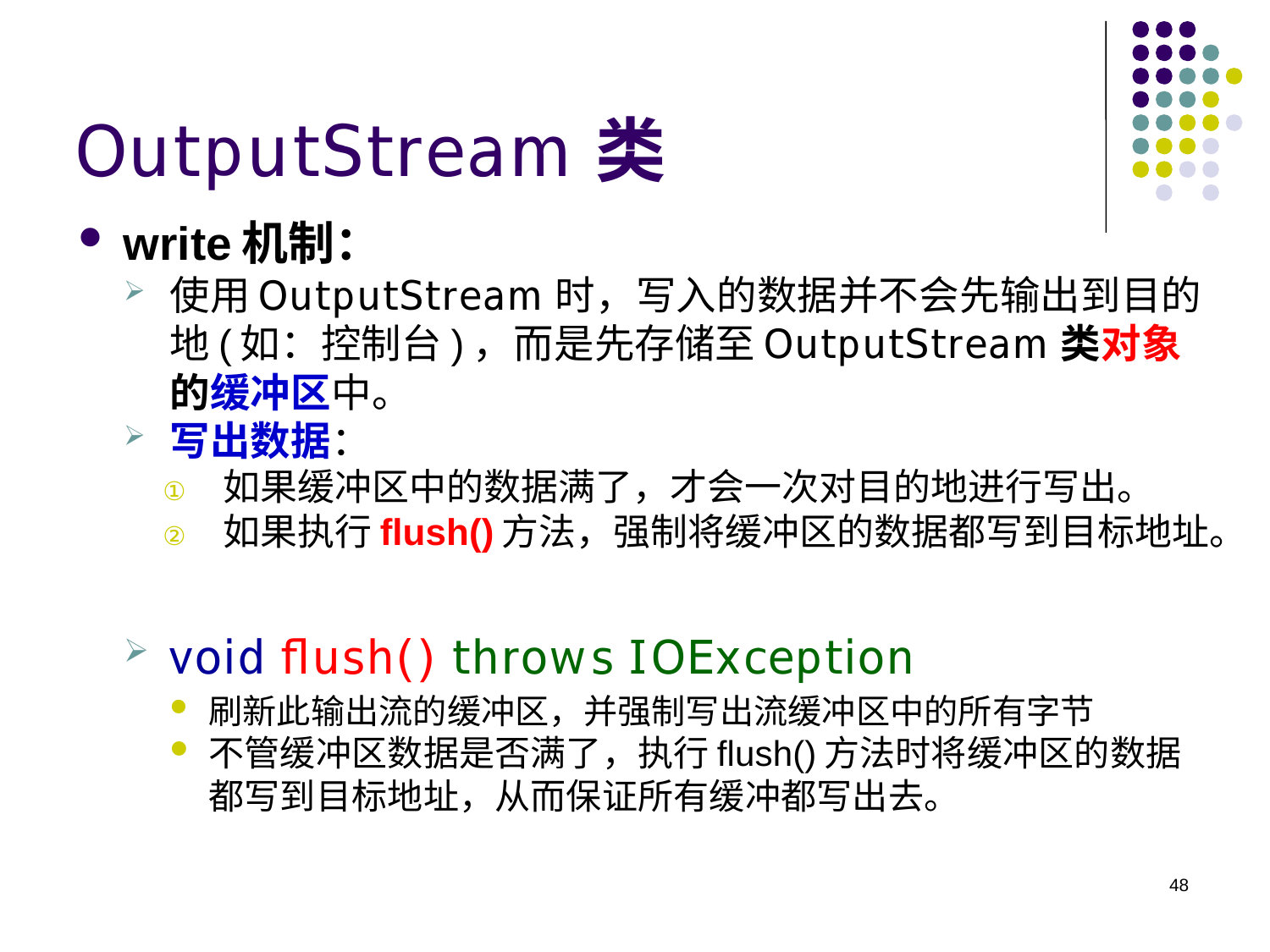

# OutputStream类
write机制：
使用OutputStream时，写入的数据并不会先输出到目的地(如：控制台)，而是先存储至OutputStream类对象的缓冲区中。
写出数据：
如果缓冲区中的数据满了，才会一次对目的地进行写出。
如果执行flush()方法，强制将缓冲区的数据都写到目标地址。

void flush() throws IOException
刷新此输出流的缓冲区，并强制写出流缓冲区中的所有字节
不管缓冲区数据是否满了，执行flush()方法时将缓冲区的数据都写到目标地址，从而保证所有缓冲都写出去。
48